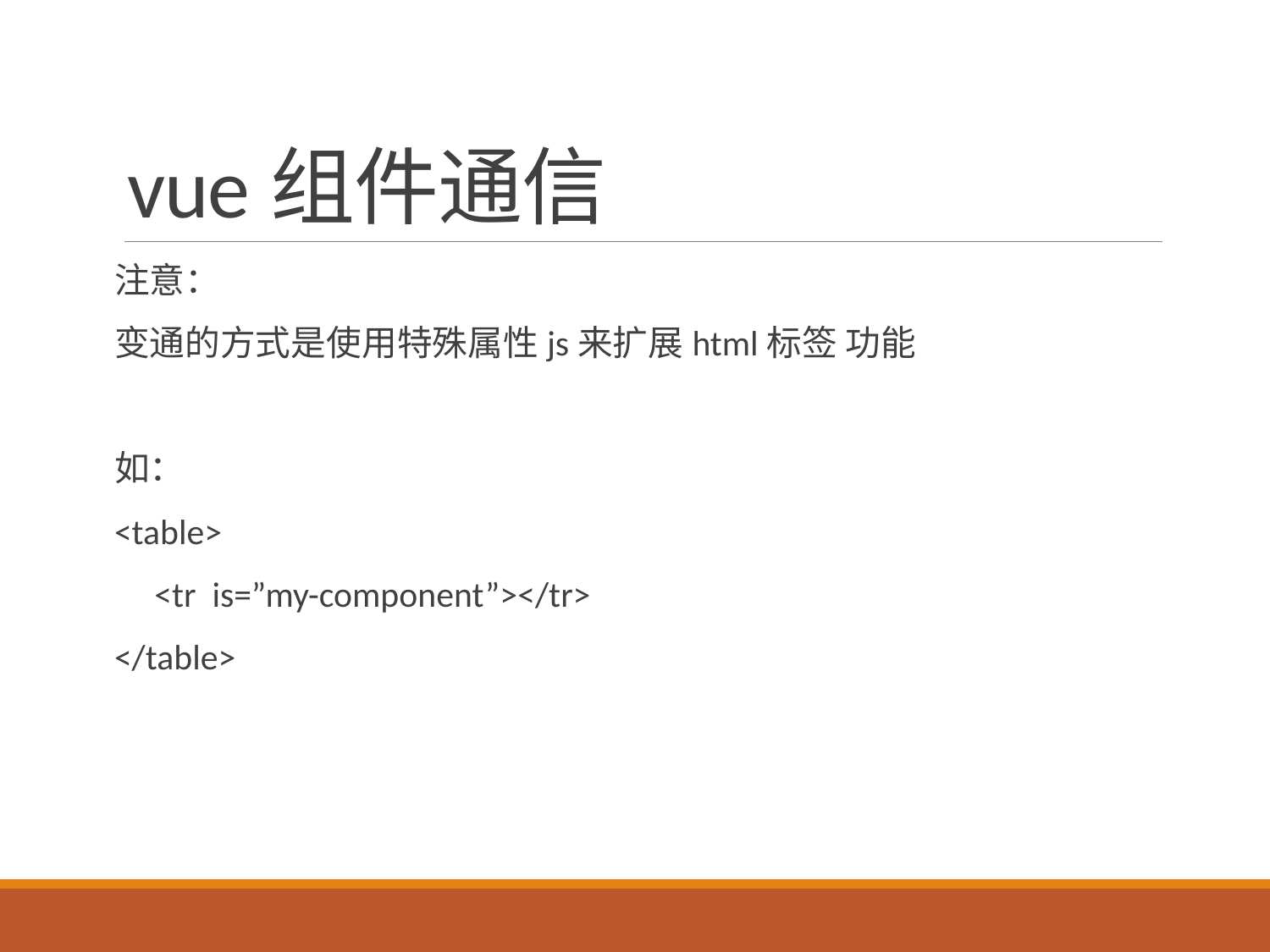

# vue组件通信
注意：
变通的方式是使用特殊属性js来扩展html标签 功能

如：
<table>
     <tr  is=”my-component”></tr>
</table>